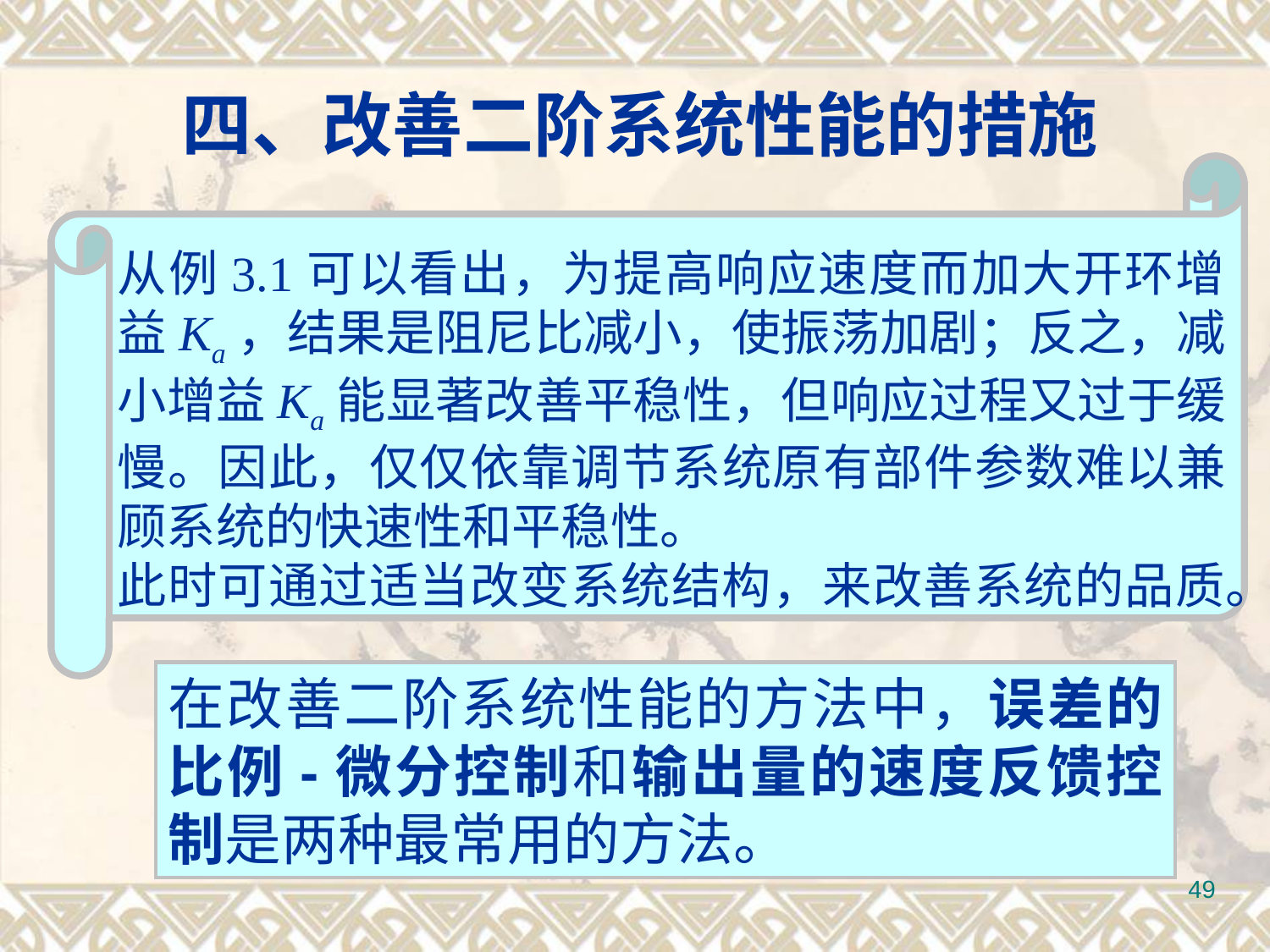

四、改善二阶系统性能的措施

从例3.1可以看出，为提高响应速度而加大开环增益Ka，结果是阻尼比减小，使振荡加剧；反之，减小增益Ka能显著改善平稳性，但响应过程又过于缓慢。因此，仅仅依靠调节系统原有部件参数难以兼顾系统的快速性和平稳性。
此时可通过适当改变系统结构，来改善系统的品质。
在改善二阶系统性能的方法中，误差的比例-微分控制和输出量的速度反馈控制是两种最常用的方法。
49
49